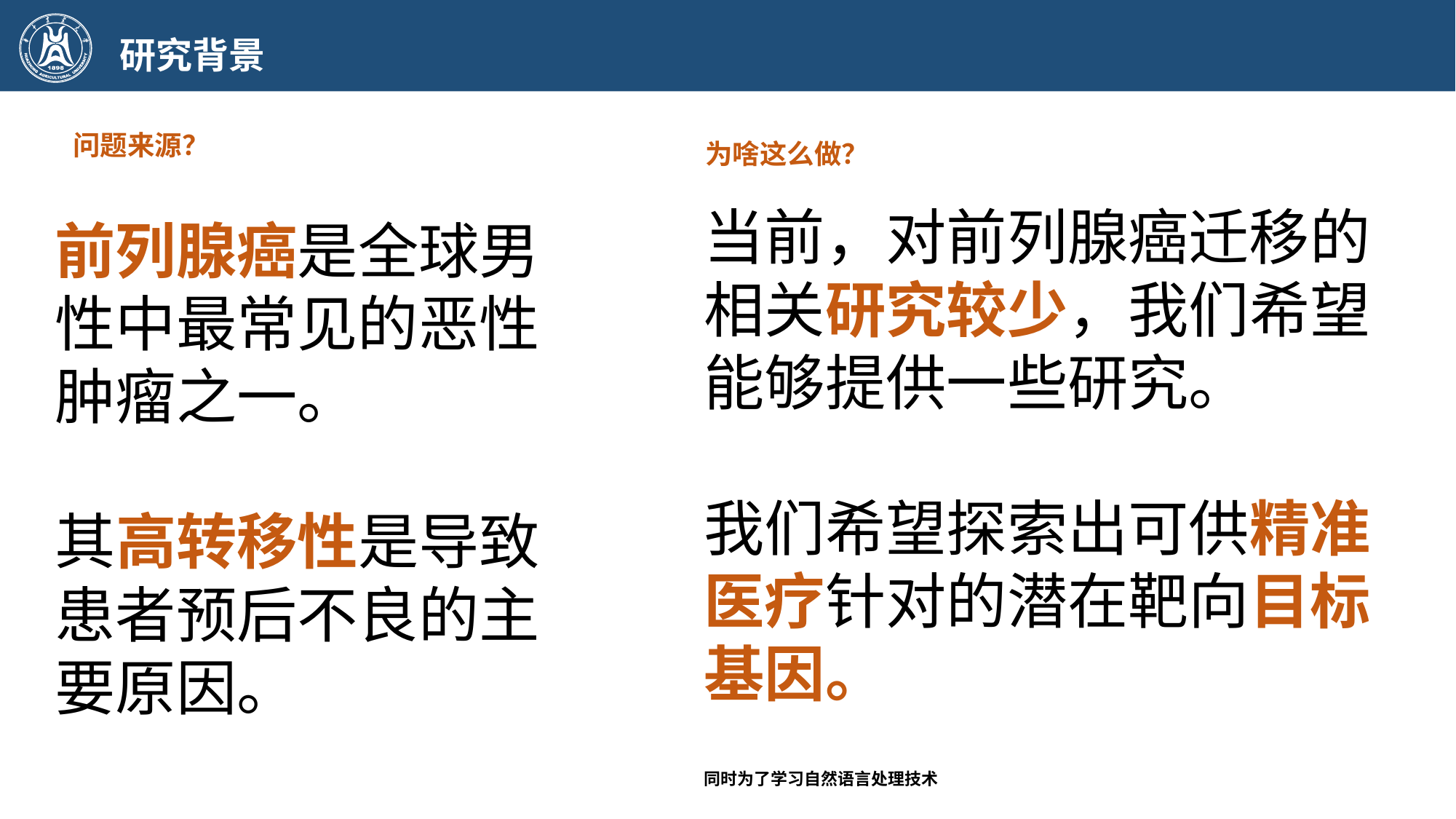

研究背景
问题来源？
为啥这么做？
当前，对前列腺癌迁移的相关研究较少，我们希望能够提供一些研究。

我们希望探索出可供精准医疗针对的潜在靶向目标基因。

同时为了学习自然语言处理技术
前列腺癌是全球男性中最常见的恶性肿瘤之一。

其高转移性是导致患者预后不良的主要原因。